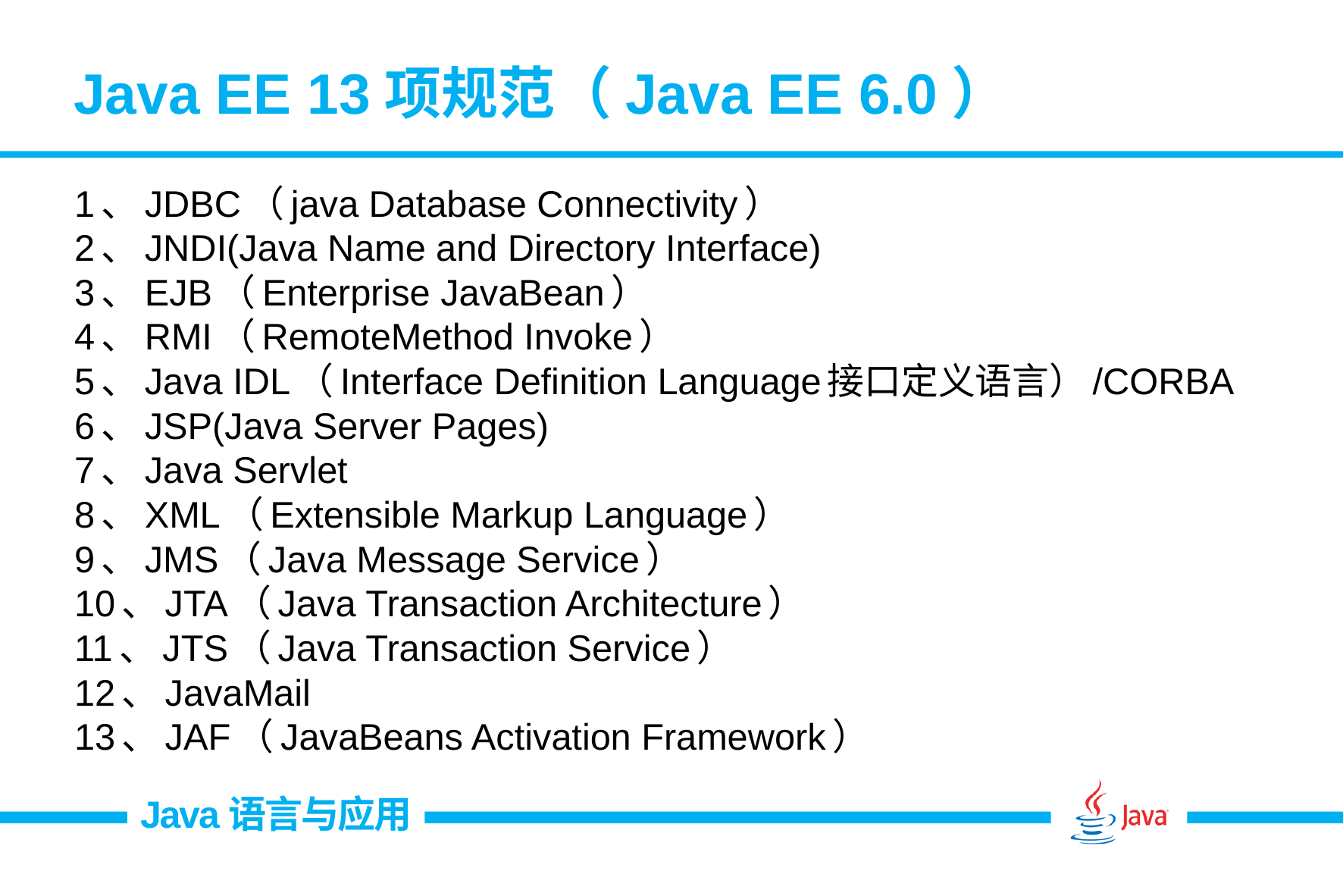

# Java EE 13项规范（Java EE 6.0）
1、JDBC（java Database Connectivity）
2、JNDI(Java Name and Directory Interface)
3、EJB（Enterprise JavaBean）
4、RMI（RemoteMethod Invoke）
5、Java IDL（Interface Definition Language接口定义语言）/CORBA
6、JSP(Java Server Pages)
7、Java Servlet
8、XML（Extensible Markup Language）
9、JMS（Java Message Service）
10、JTA（Java Transaction Architecture）
11、JTS（Java Transaction Service）
12、JavaMail
13、JAF（JavaBeans Activation Framework）